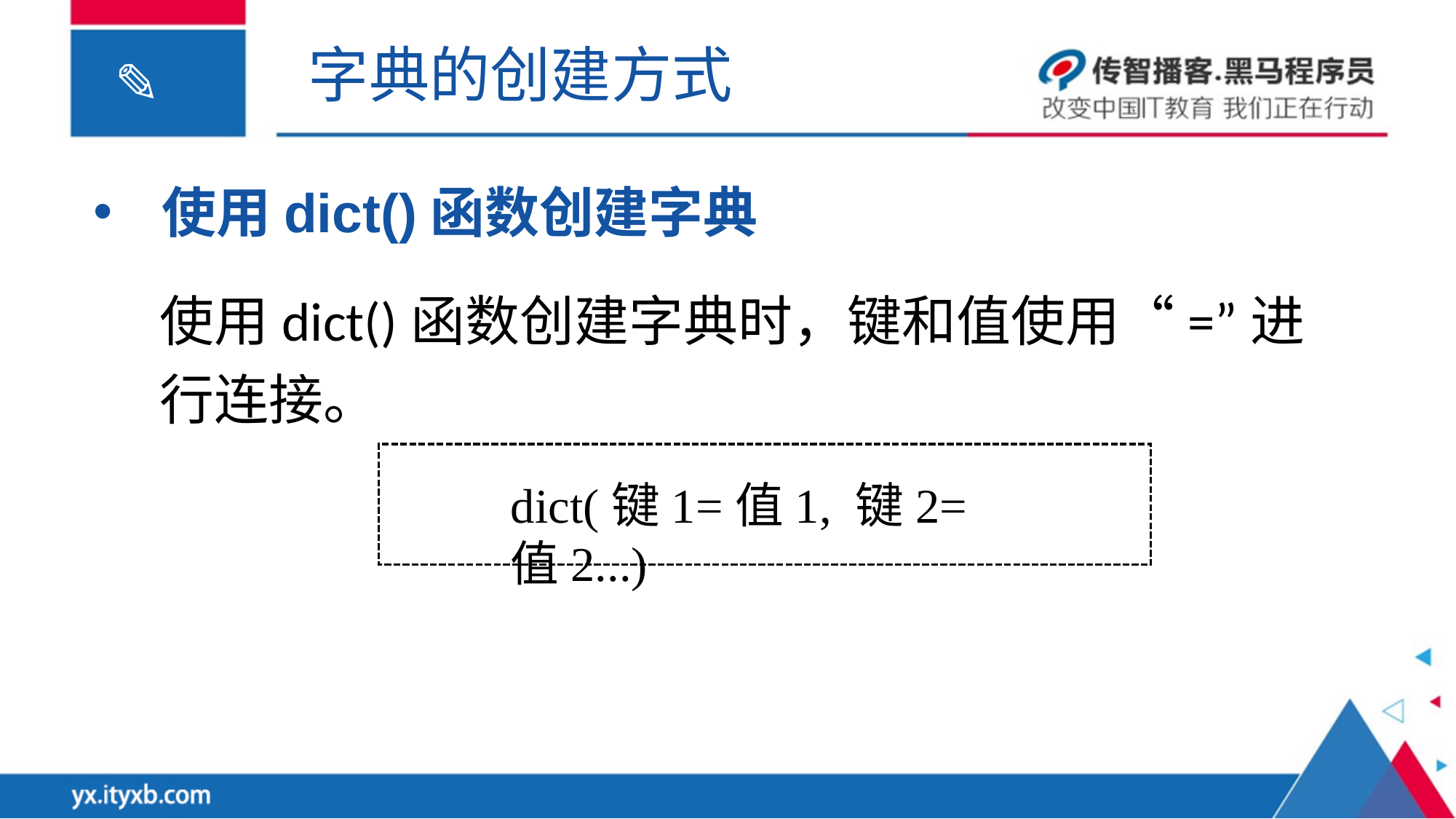

字典的创建方式
使用dict()函数创建字典
使用dict()函数创建字典时，键和值使用“=”进行连接。

dict(键1=值1, 键2=值2...)